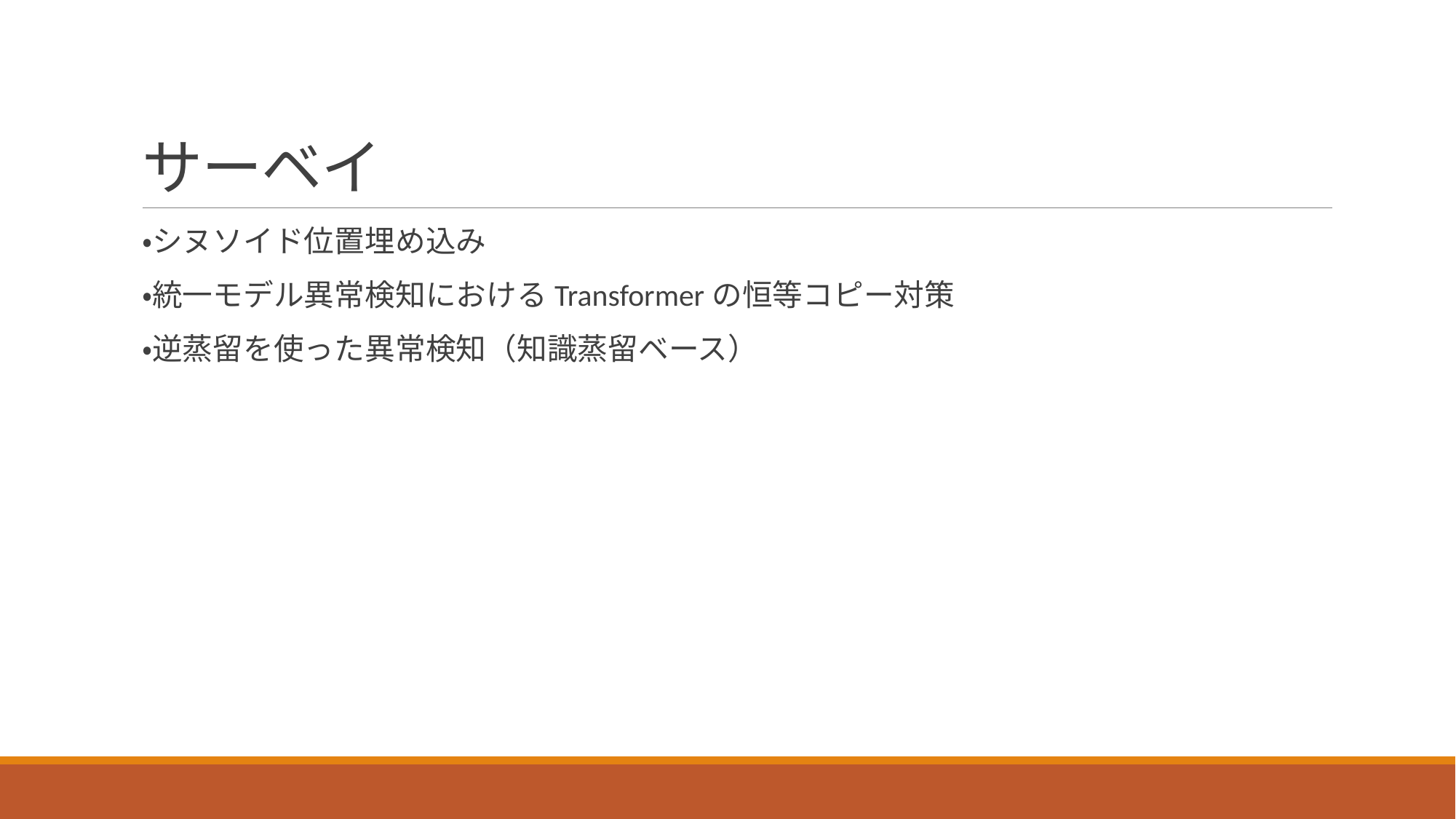

# サーベイ
・シヌソイド位置埋め込み
・統一モデル異常検知におけるTransformerの恒等コピー対策
・逆蒸留を使った異常検知（知識蒸留ベース）